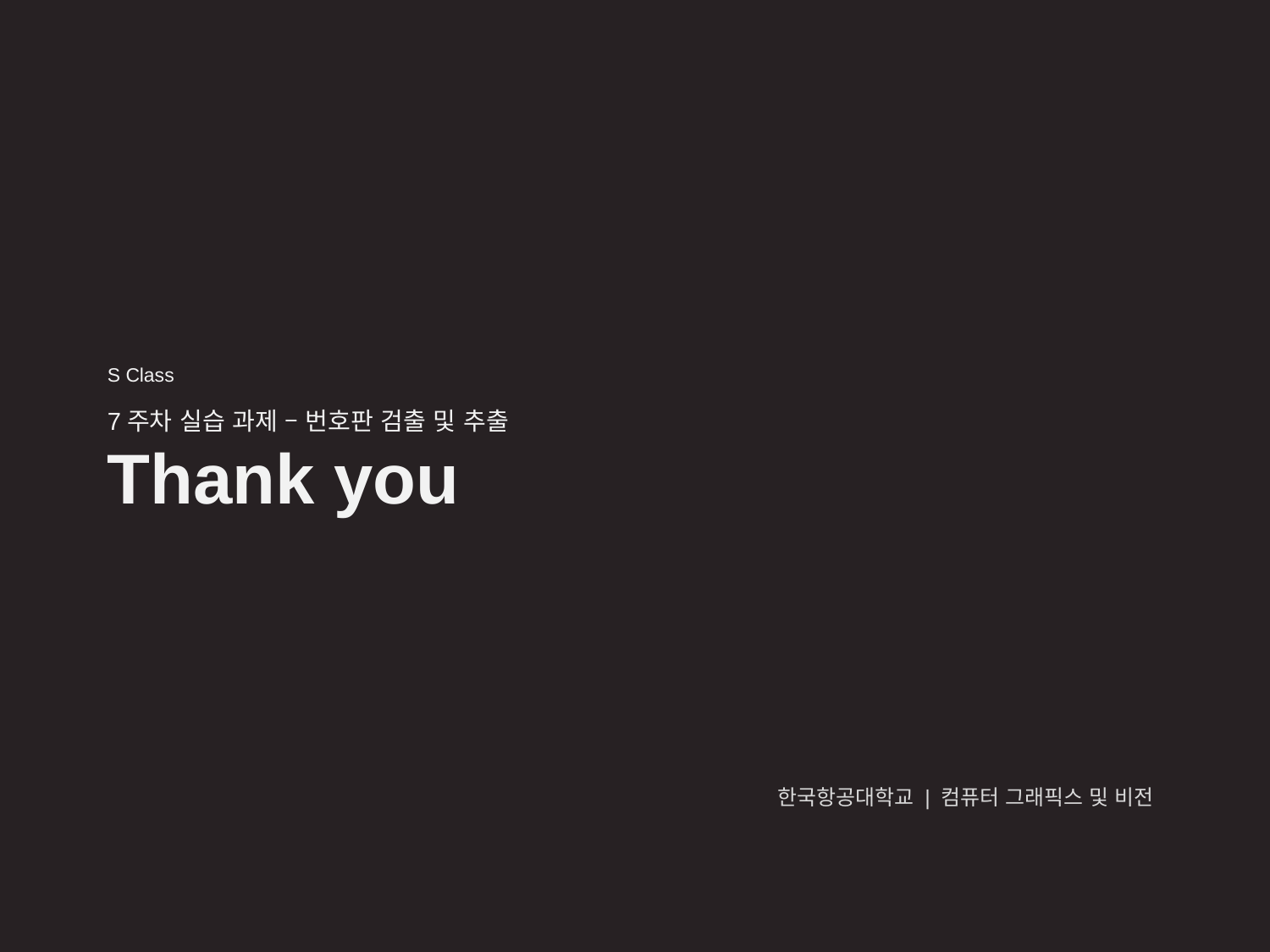

S Class
7주차 실습 과제 – 번호판 검출 및 추출
Thank you
한국항공대학교 | 컴퓨터 그래픽스 및 비전